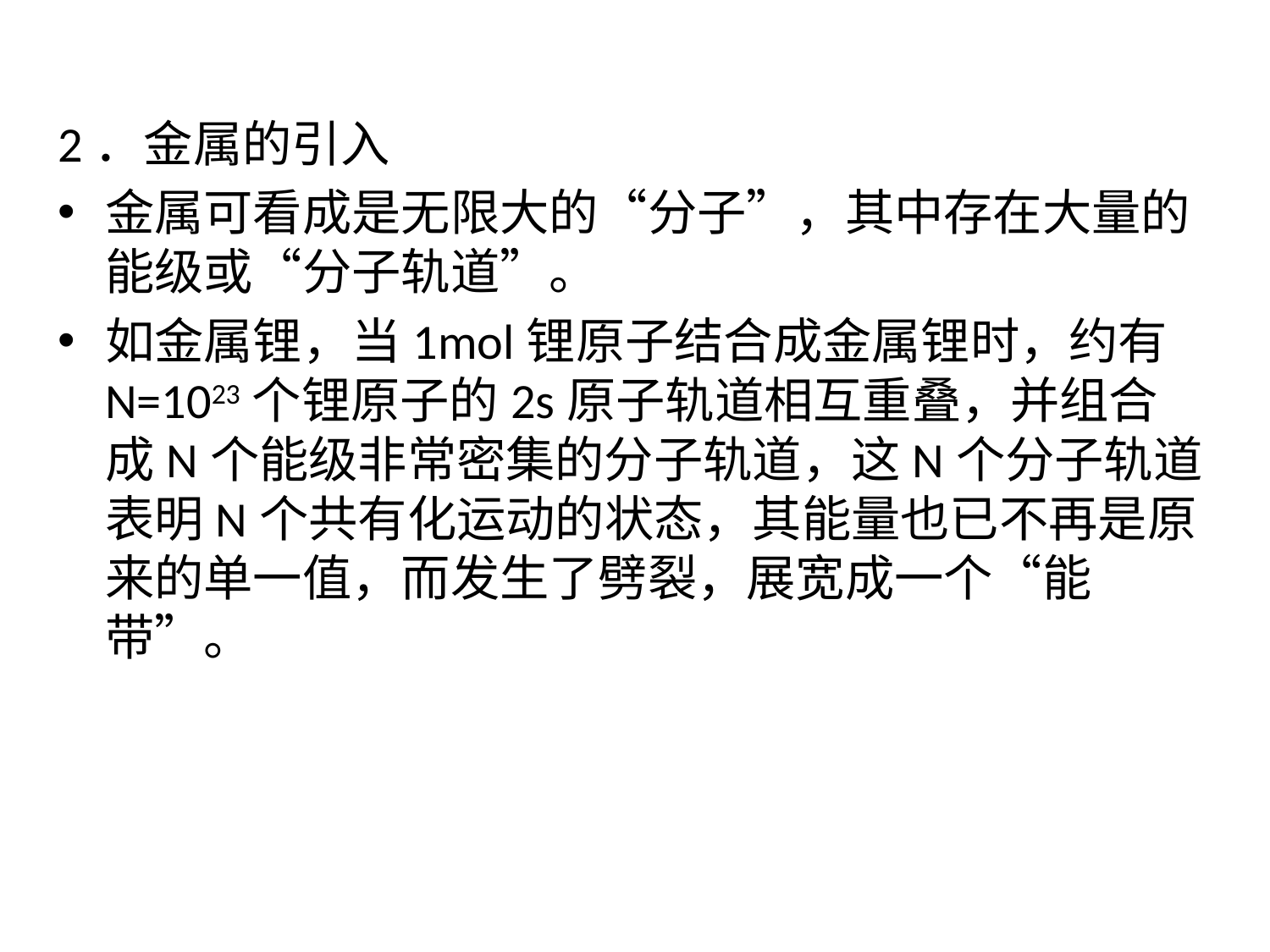

2．金属的引入
金属可看成是无限大的“分子”，其中存在大量的能级或“分子轨道”。
如金属锂，当1mol锂原子结合成金属锂时，约有N=1023个锂原子的2s原子轨道相互重叠，并组合成N个能级非常密集的分子轨道，这N个分子轨道表明N个共有化运动的状态，其能量也已不再是原来的单一值，而发生了劈裂，展宽成一个“能带”。